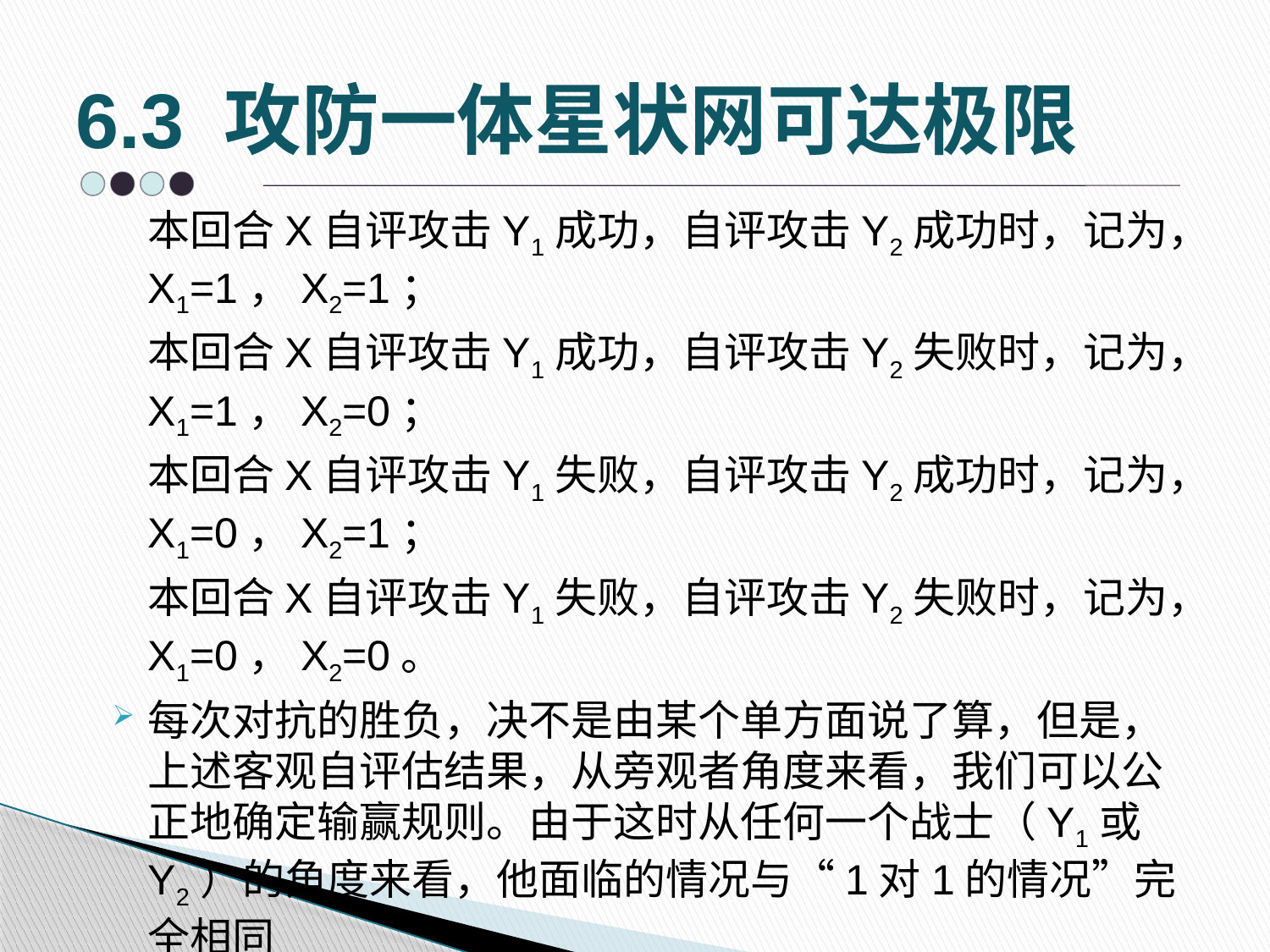

# 6.3 攻防一体星状网可达极限

	本回合X自评攻击Y1成功，自评攻击Y2成功时，记为，X1=1，X2=1；
	本回合X自评攻击Y1成功，自评攻击Y2失败时，记为，X1=1，X2=0；
	本回合X自评攻击Y1失败，自评攻击Y2成功时，记为，X1=0，X2=1；
	本回合X自评攻击Y1失败，自评攻击Y2失败时，记为，X1=0，X2=0。
每次对抗的胜负，决不是由某个单方面说了算，但是，上述客观自评估结果，从旁观者角度来看，我们可以公正地确定输赢规则。由于这时从任何一个战士（Y1或Y2）的角度来看，他面临的情况与“1对1的情况”完全相同